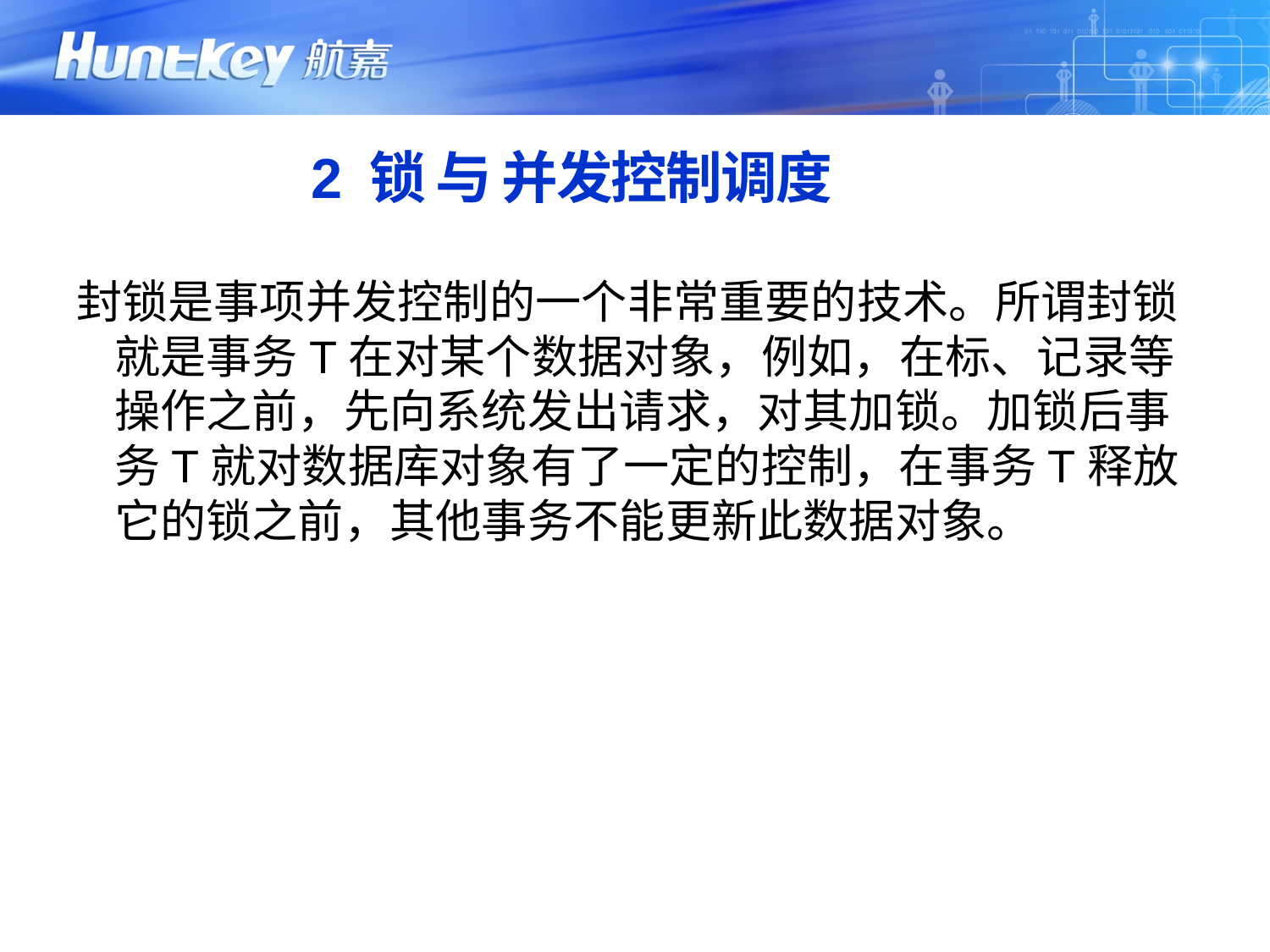

# 2 锁 与 并发控制调度
封锁是事项并发控制的一个非常重要的技术。所谓封锁就是事务T在对某个数据对象，例如，在标、记录等操作之前，先向系统发出请求，对其加锁。加锁后事务T就对数据库对象有了一定的控制，在事务T释放它的锁之前，其他事务不能更新此数据对象。